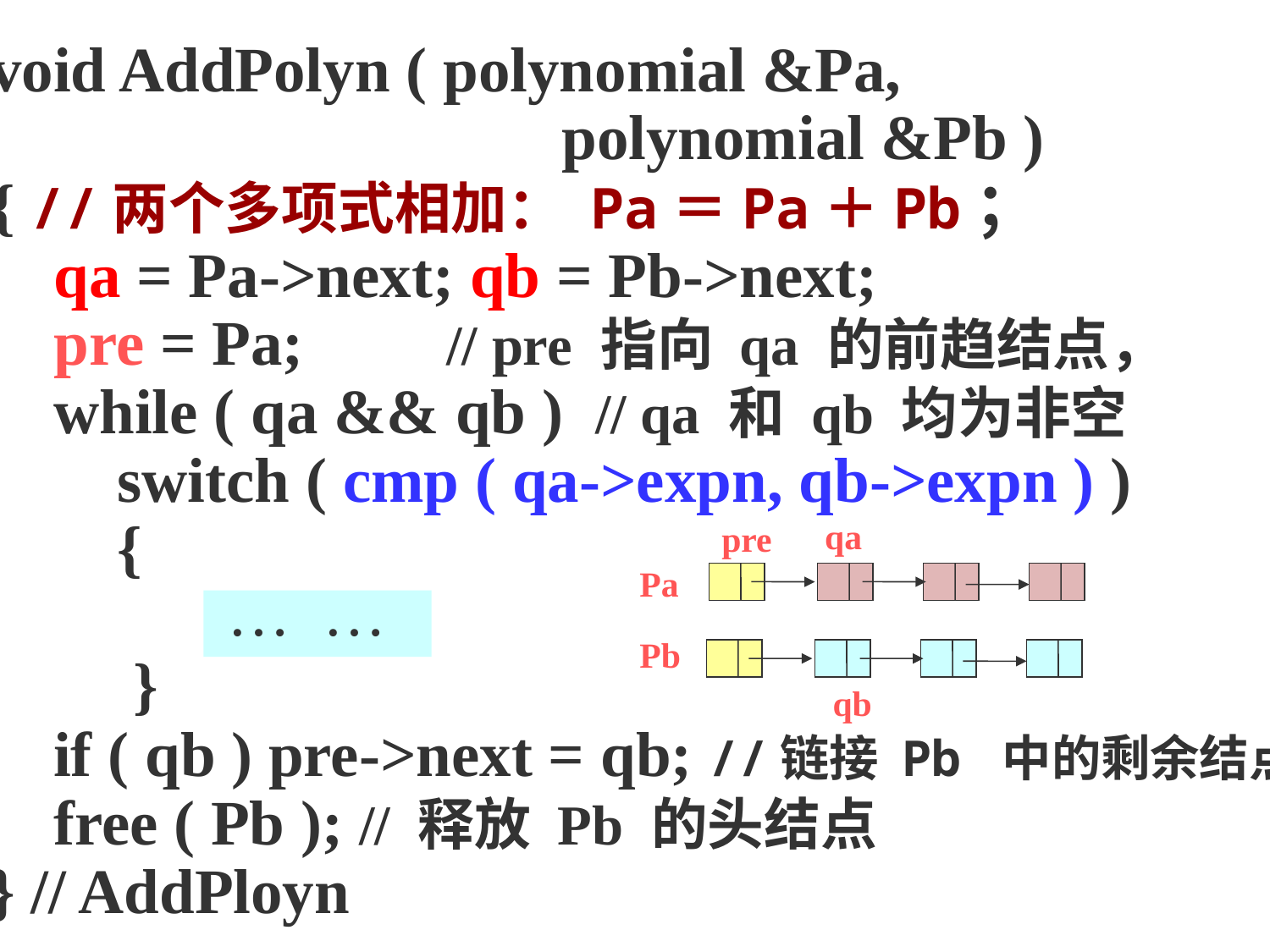

void AddPolyn ( polynomial &Pa,
                                    polynomial &Pb )
{ //两个多项式相加： Pa＝Pa＋Pb；
    qa = Pa->next; qb = Pb->next;
    pre = Pa;         // pre 指向 qa 的前趋结点，
    while ( qa && qb )  // qa 和 qb 均为非空
        switch ( cmp ( qa->expn, qb->expn ) )
        {

         }
    if ( qb ) pre->next = qb; //链接 Pb 中的剩余结点
    free ( Pb ); // 释放 Pb 的头结点
} // AddPloyn
qa
pre
Pa

Pb

qb
…  …